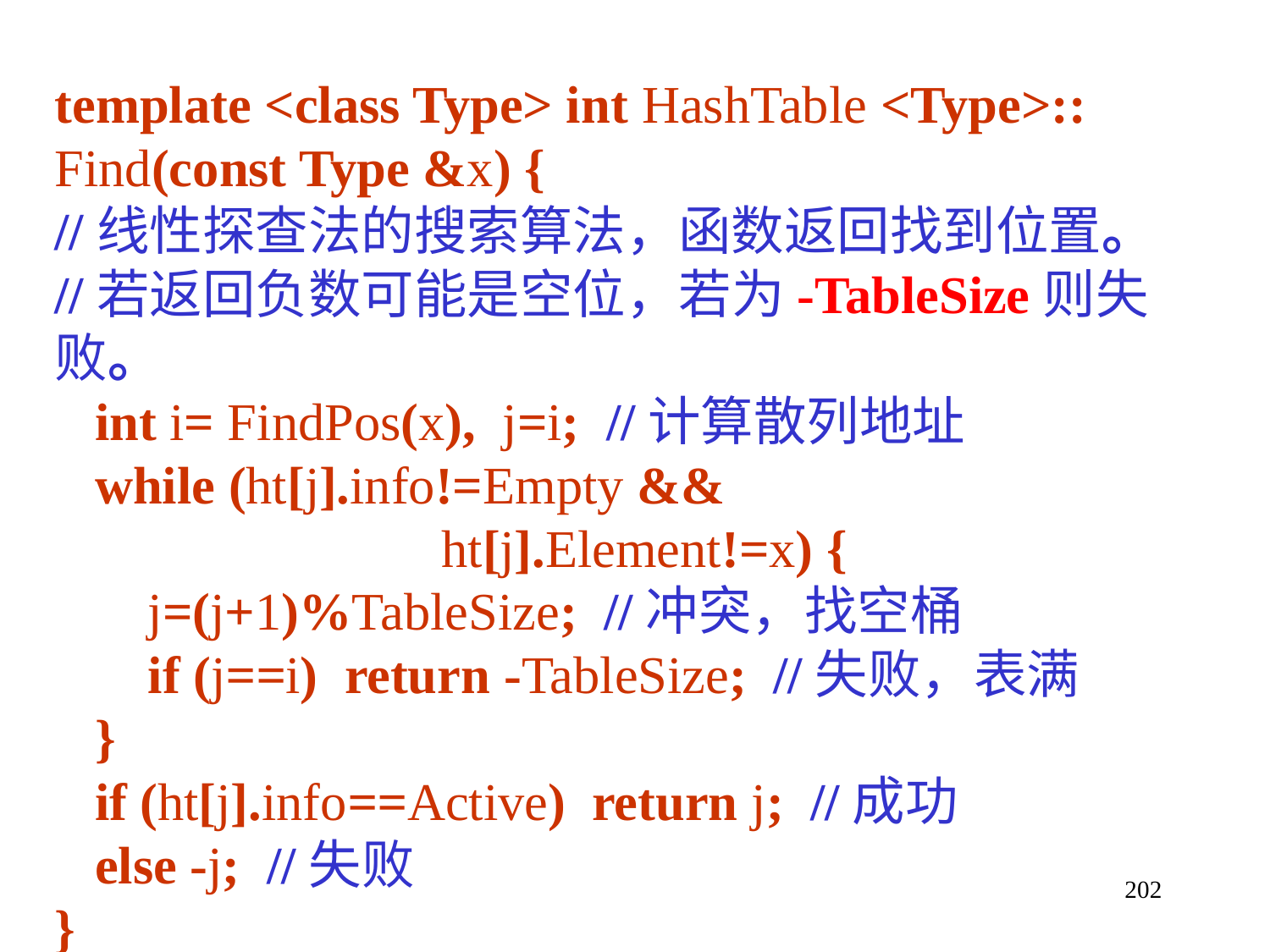

template <class Type> int HashTable <Type>::
Find(const Type &x) {
//线性探查法的搜索算法，函数返回找到位置。
//若返回负数可能是空位，若为-TableSize则失败。
   int i= FindPos(x),  j=i;  //计算散列地址
   while (ht[j].info!=Empty &&
                             ht[j].Element!=x) {
       j=(j+1)%TableSize;  //冲突，找空桶
       if (j==i)  return -TableSize;  //失败，表满
   }
   if (ht[j].info==Active)  return j;  //成功
   else -j;  //失败
}
202